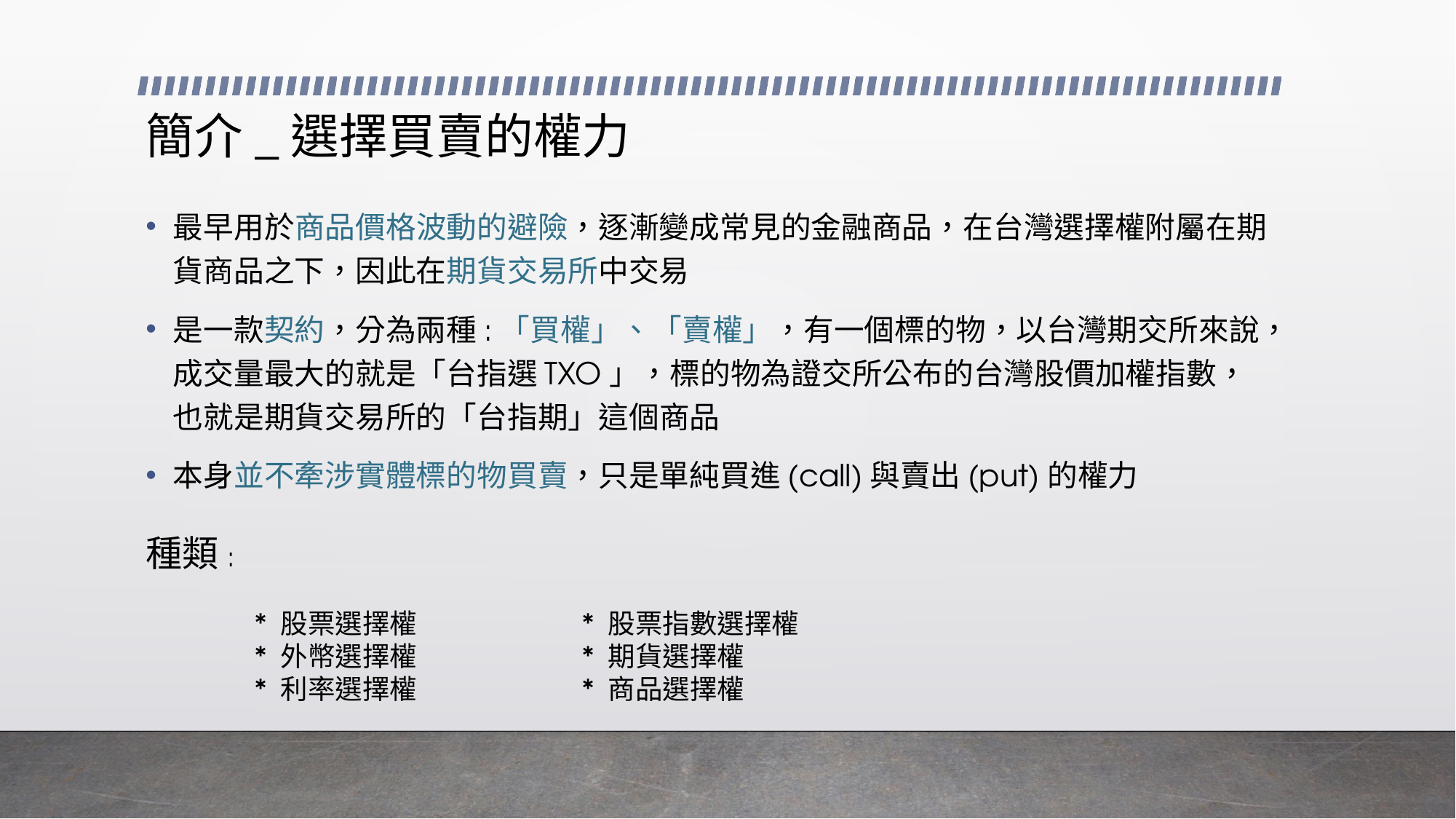

# 簡介_選擇買賣的權力
最早用於商品價格波動的避險，逐漸變成常見的金融商品，在台灣選擇權附屬在期貨商品之下，因此在期貨交易所中交易
是一款契約，分為兩種:「買權」、「賣權」，有一個標的物，以台灣期交所來說，成交量最大的就是「台指選TXO」，標的物為證交所公布的台灣股價加權指數，也就是期貨交易所的「台指期」這個商品
本身並不牽涉實體標的物買賣，只是單純買進(call)與賣出(put)的權力
種類:

	* 股票選擇權		* 股票指數選擇權
	* 外幣選擇權		* 期貨選擇權
	* 利率選擇權		* 商品選擇權